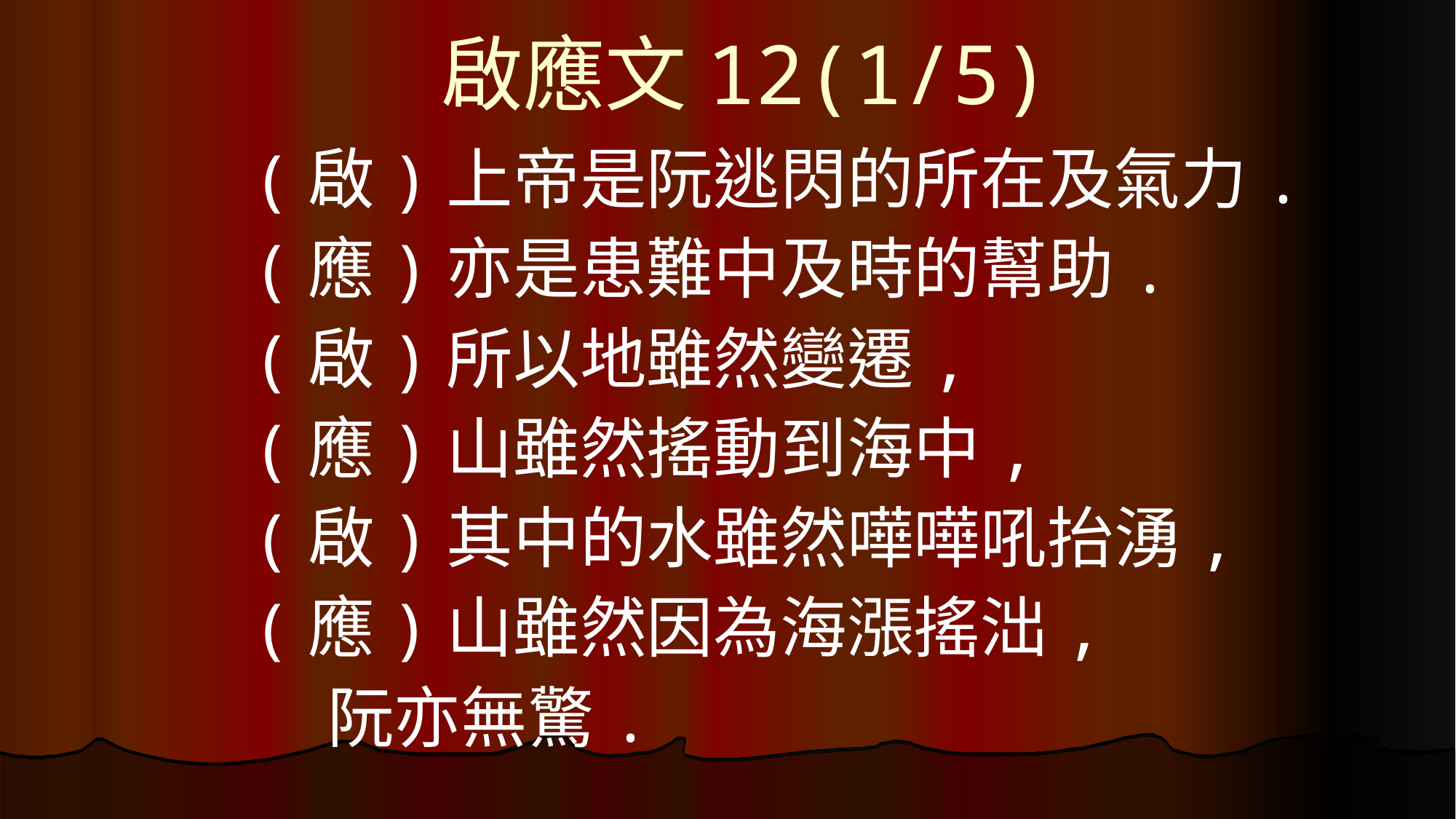

# 啟應文12(1/5)
(啟)上帝是阮逃閃的所在及氣力.
(應)亦是患難中及時的幫助.
(啟)所以地雖然變遷,
(應)山雖然搖動到海中,
(啟)其中的水雖然嘩嘩吼抬湧,
(應)山雖然因為海漲搖泏,
    阮亦無驚.